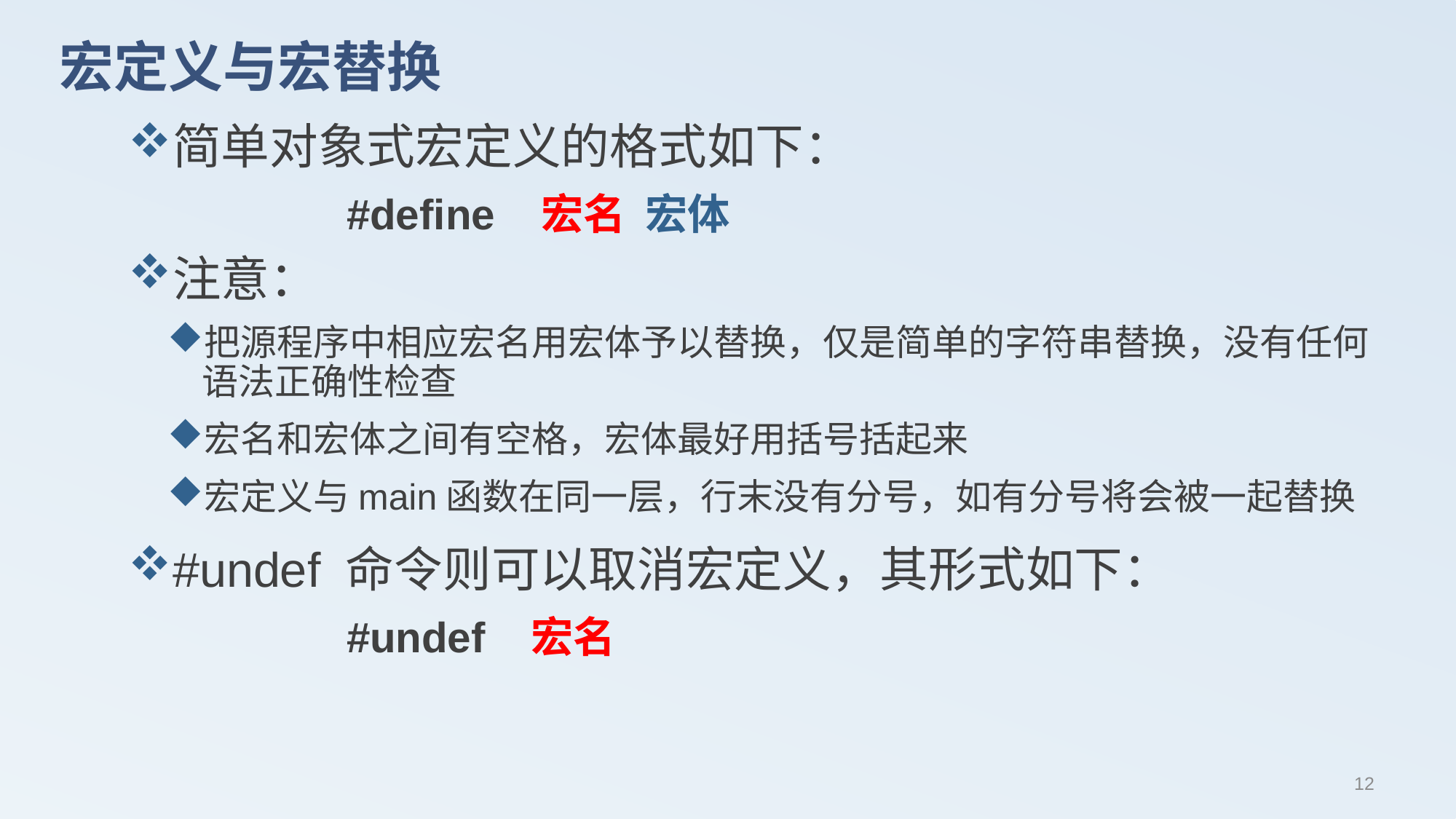

# 宏定义与宏替换
简单对象式宏定义的格式如下：
		#define   宏名  宏体
注意：
把源程序中相应宏名用宏体予以替换，仅是简单的字符串替换，没有任何语法正确性检查
宏名和宏体之间有空格，宏体最好用括号括起来
宏定义与main函数在同一层，行末没有分号，如有分号将会被一起替换
#undef 命令则可以取消宏定义，其形式如下：
		#undef   宏名